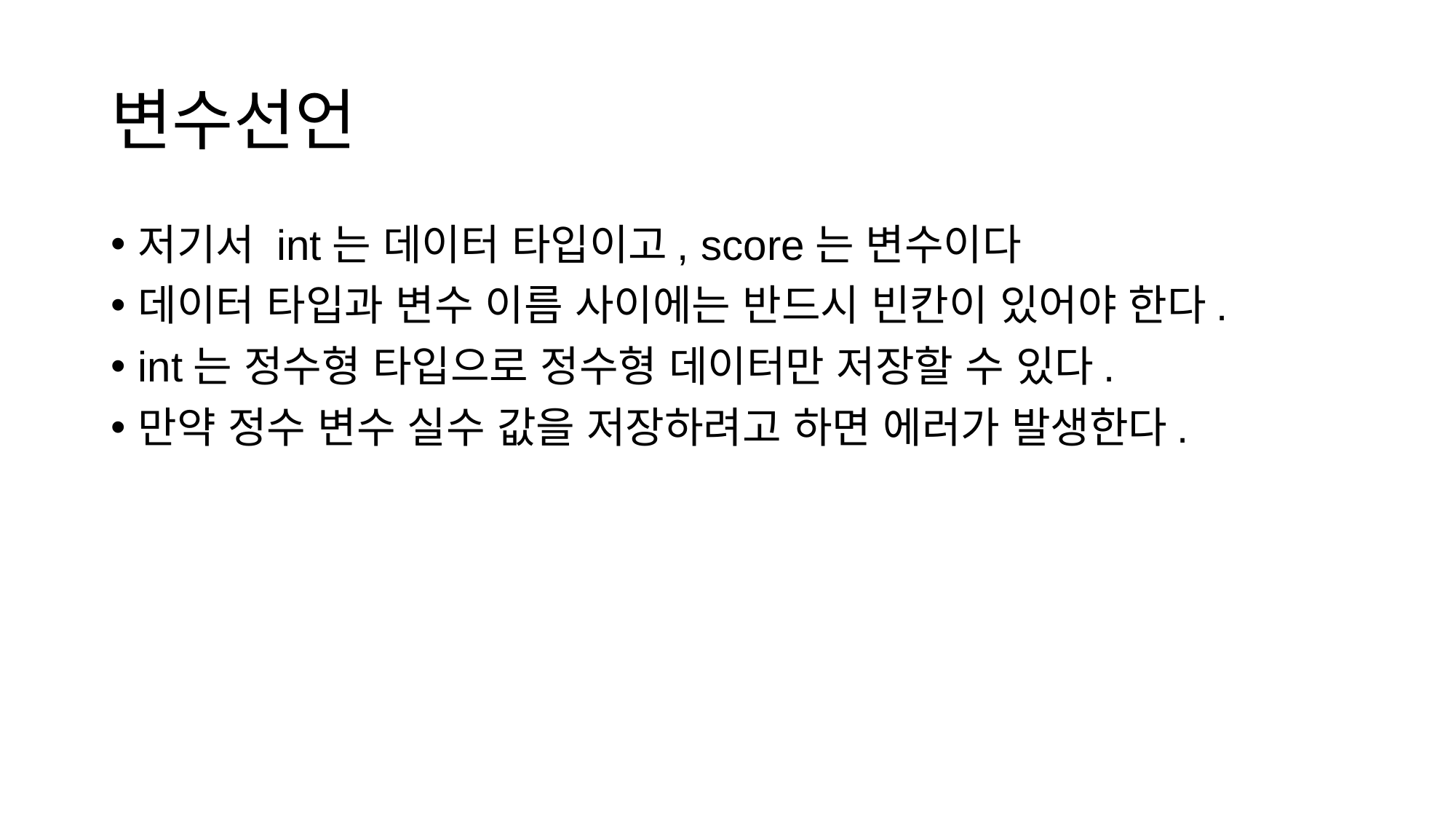

# 변수선언
저기서 int는 데이터 타입이고, score는 변수이다
데이터 타입과 변수 이름 사이에는 반드시 빈칸이 있어야 한다.
int는 정수형 타입으로 정수형 데이터만 저장할 수 있다.
만약 정수 변수 실수 값을 저장하려고 하면 에러가 발생한다.